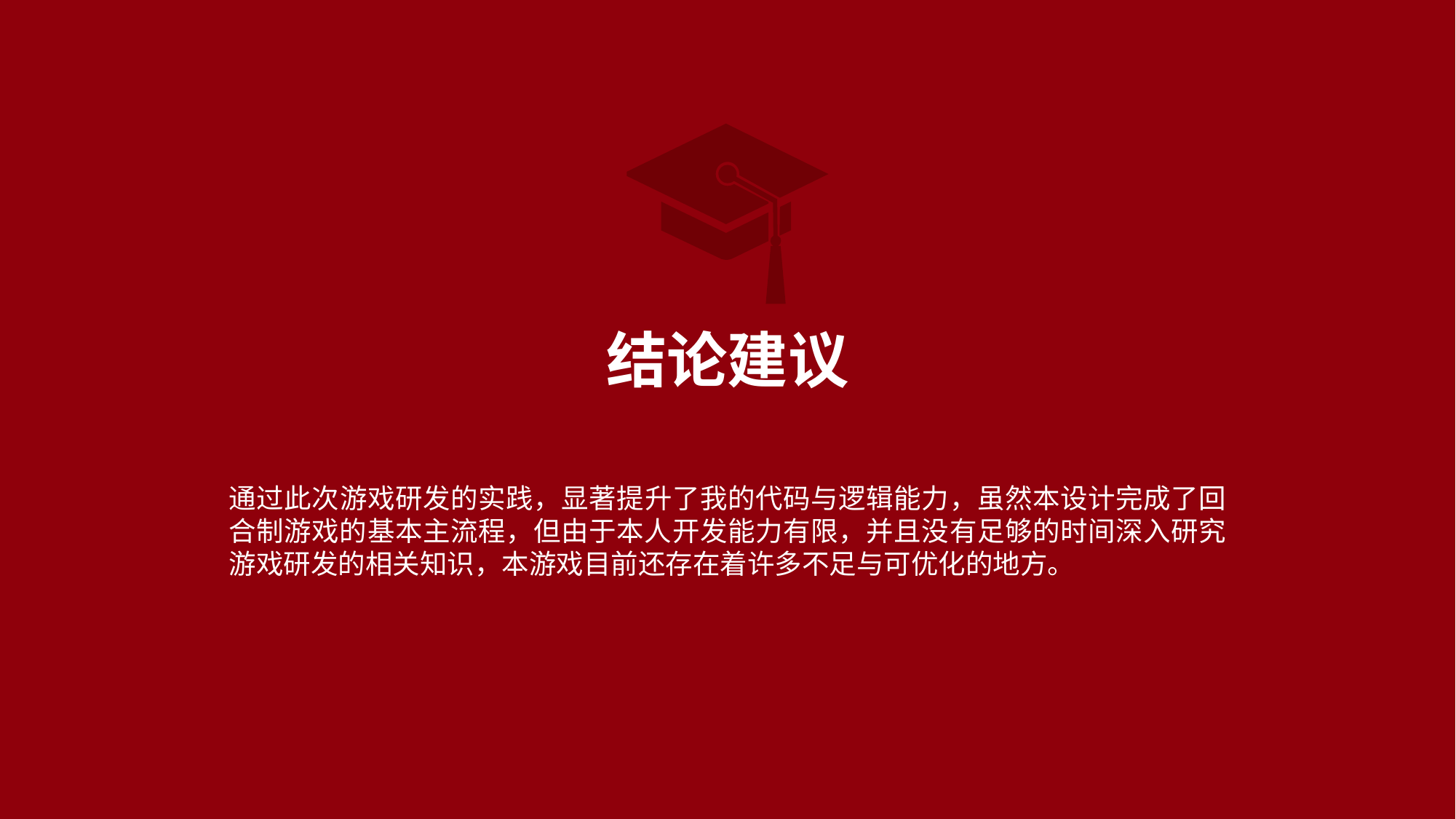

# 结论建议
通过此次游戏研发的实践，显著提升了我的代码与逻辑能力，虽然本设计完成了回合制游戏的基本主流程，但由于本人开发能力有限，并且没有足够的时间深入研究游戏研发的相关知识，本游戏目前还存在着许多不足与可优化的地方。